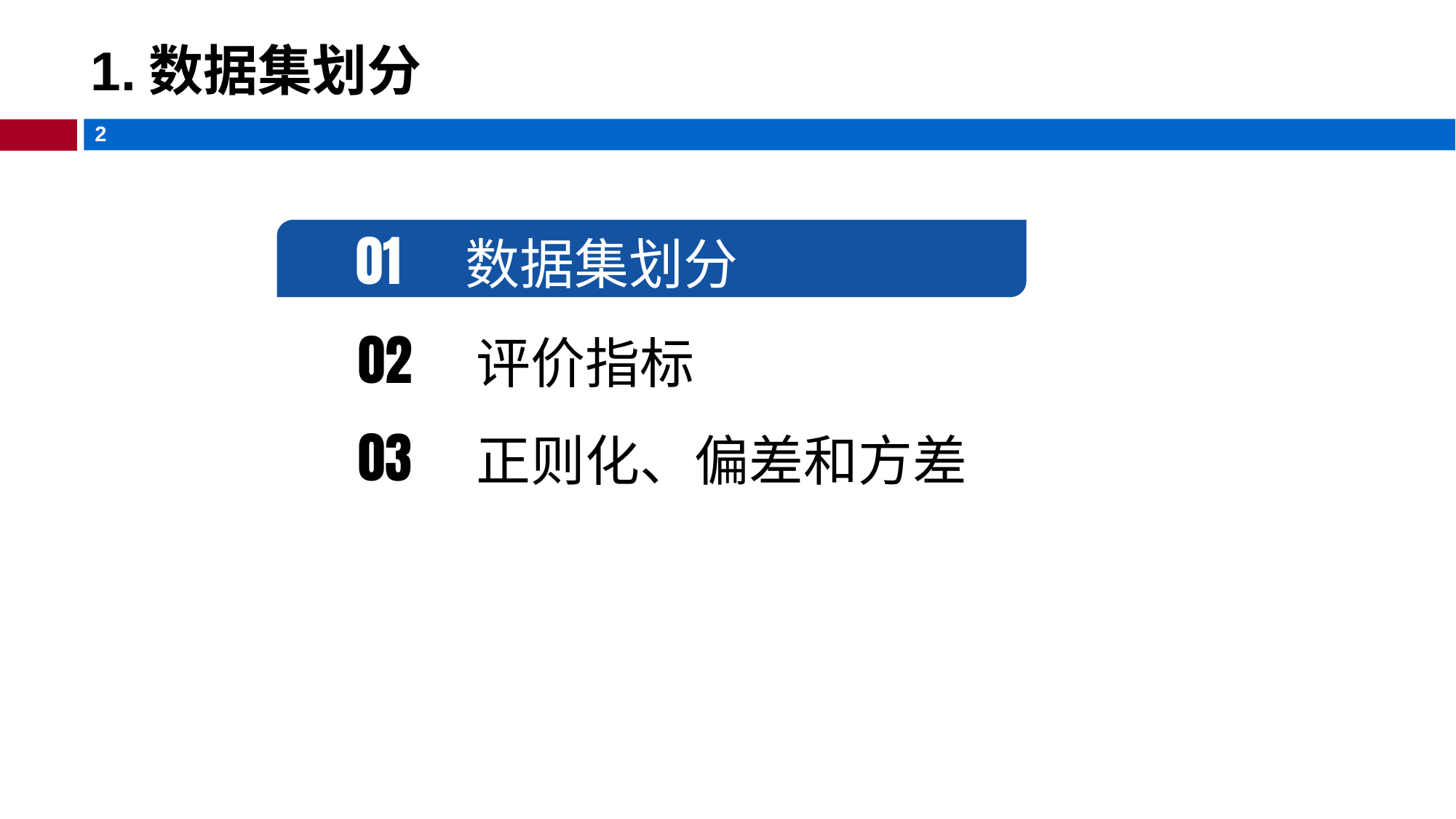

# 1.数据集划分

01    数据集划分
02    评价指标
03    正则化、偏差和方差